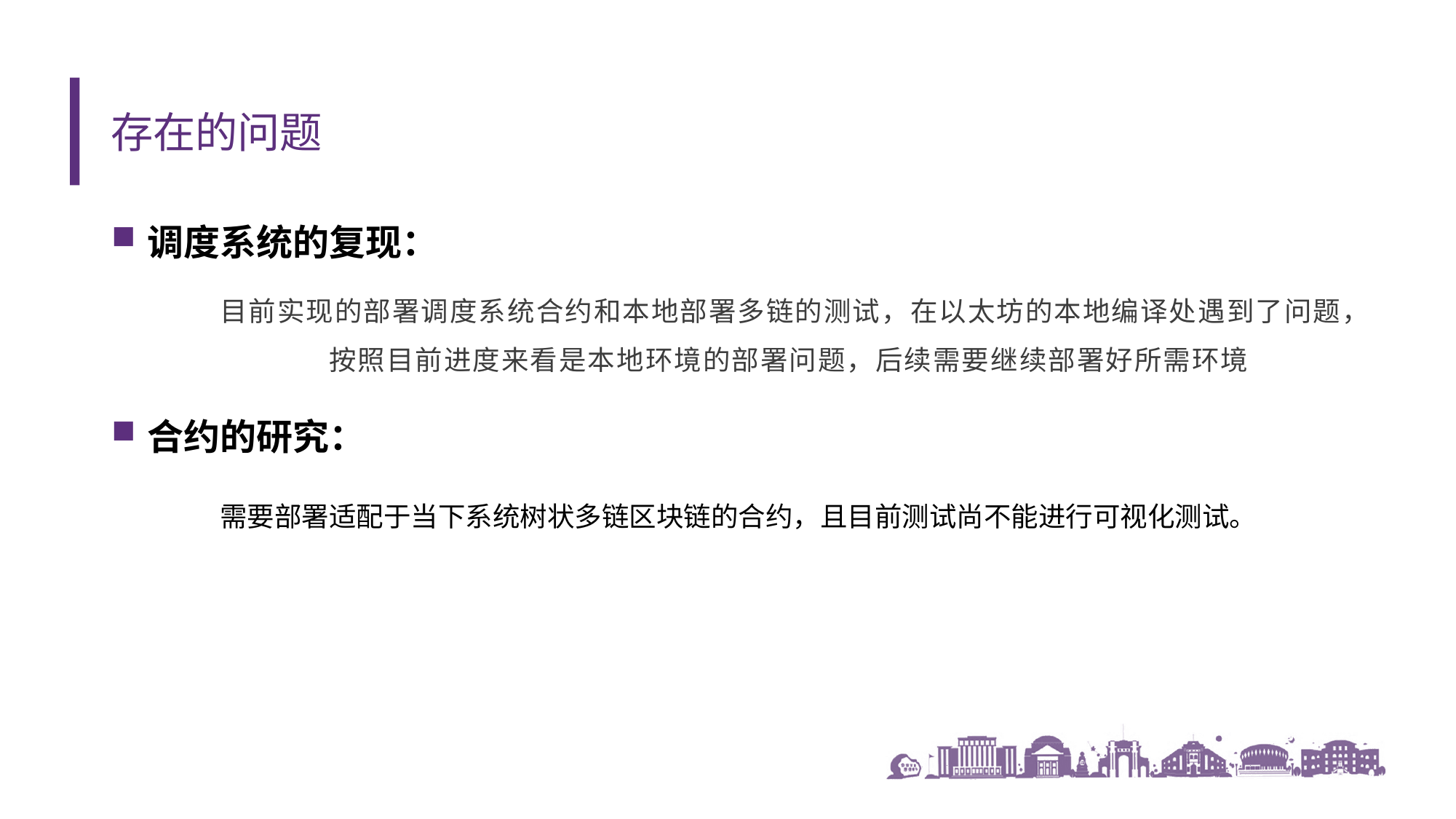

# 存在的问题
调度系统的复现：
	目前实现的部署调度系统合约和本地部署多链的测试，在以太坊的本地编译处遇到了问题，		按照目前进度来看是本地环境的部署问题，后续需要继续部署好所需环境
合约的研究：
	需要部署适配于当下系统树状多链区块链的合约，且目前测试尚不能进行可视化测试。